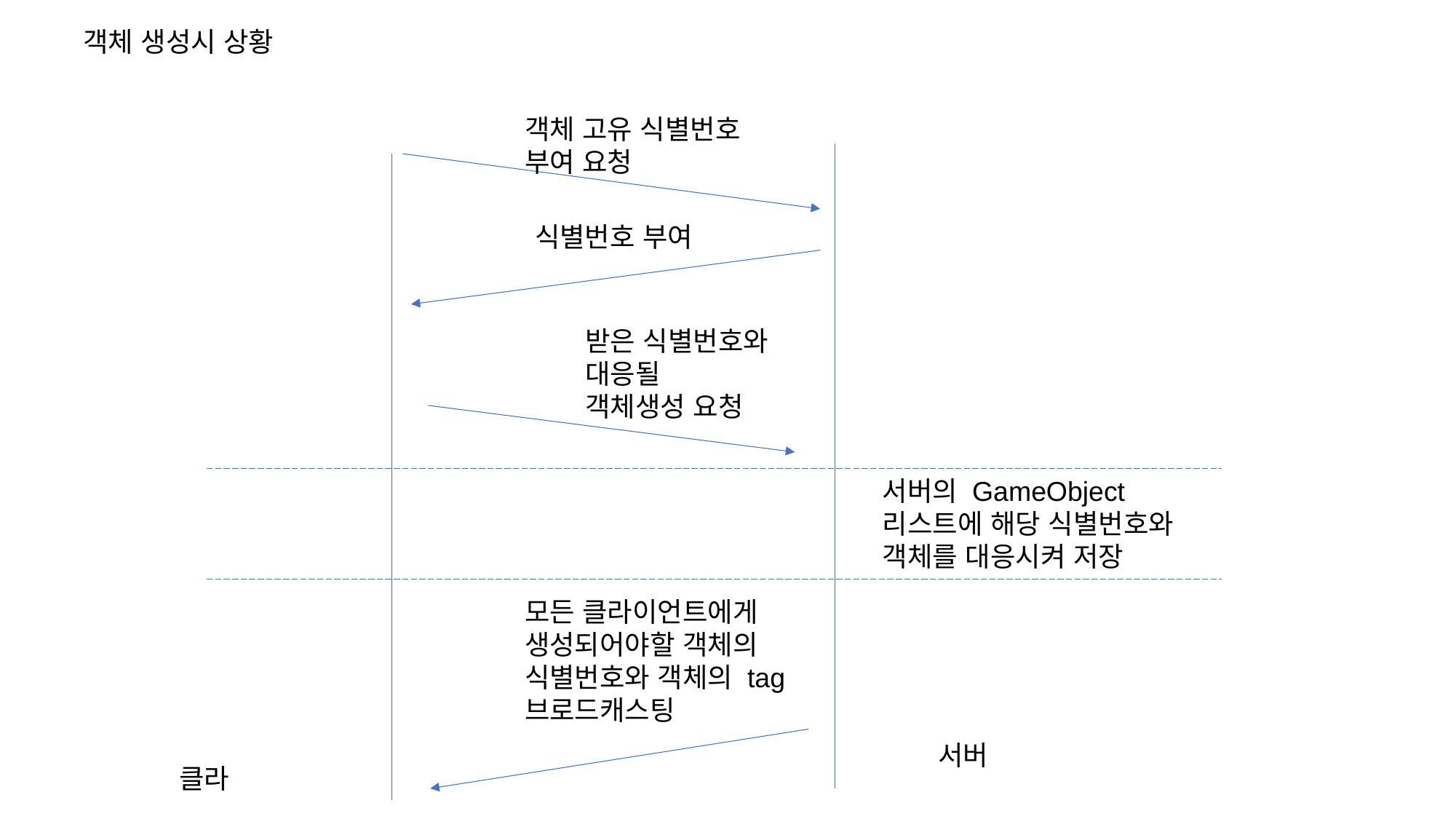

객체 생성시 상황
객체 고유 식별번호 부여 요청
식별번호 부여
받은 식별번호와 대응될
객체생성 요청
서버의 GameObject리스트에 해당 식별번호와 객체를 대응시켜 저장
모든 클라이언트에게 생성되어야할 객체의 식별번호와 객체의 tag 브로드캐스팅
서버
클라